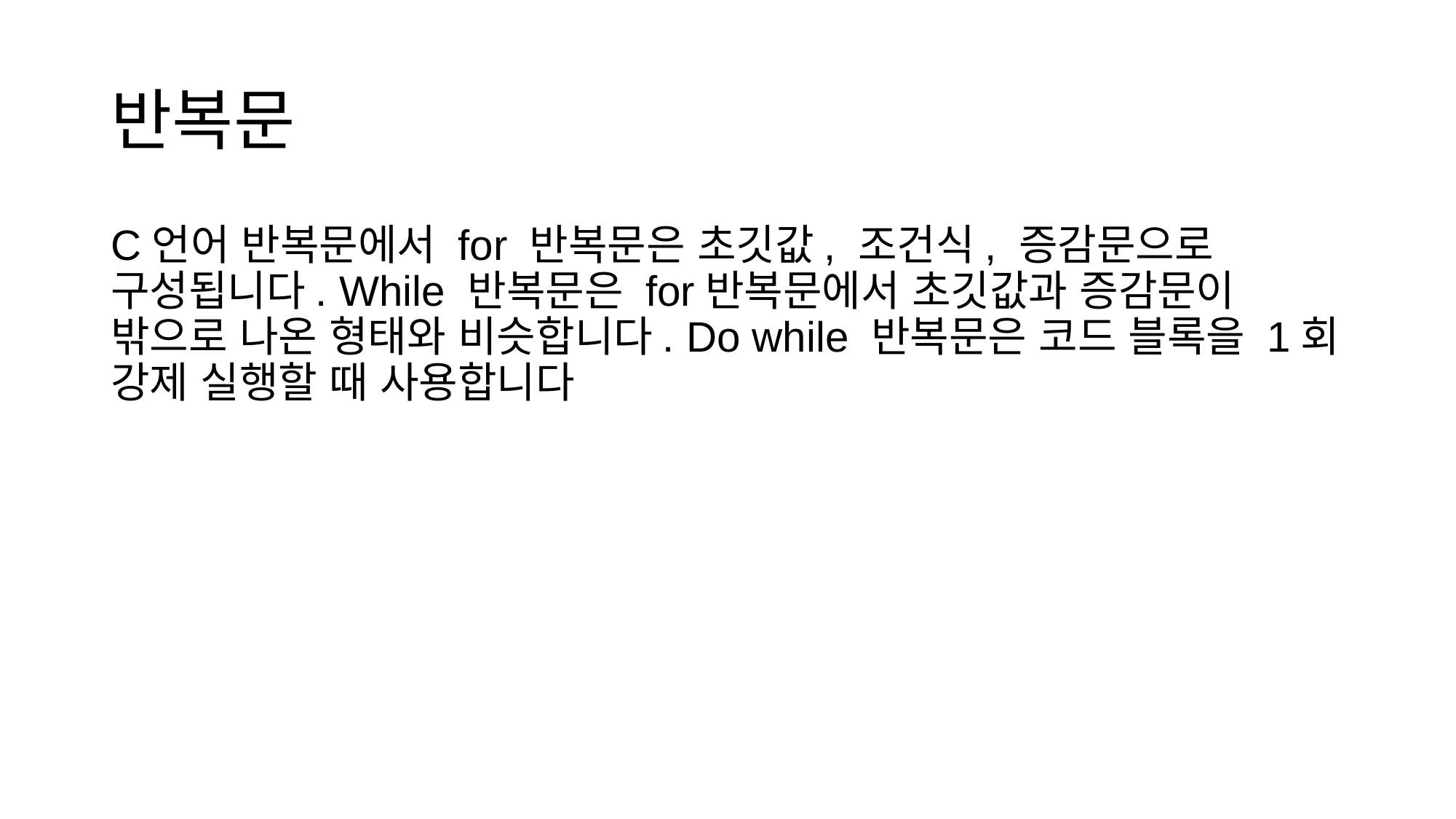

# 반복문
C언어 반복문에서 for 반복문은 초깃값, 조건식, 증감문으로 구성됩니다. While 반복문은 for반복문에서 초깃값과 증감문이 밖으로 나온 형태와 비슷합니다. Do while 반복문은 코드 블록을 1회 강제 실행할 때 사용합니다